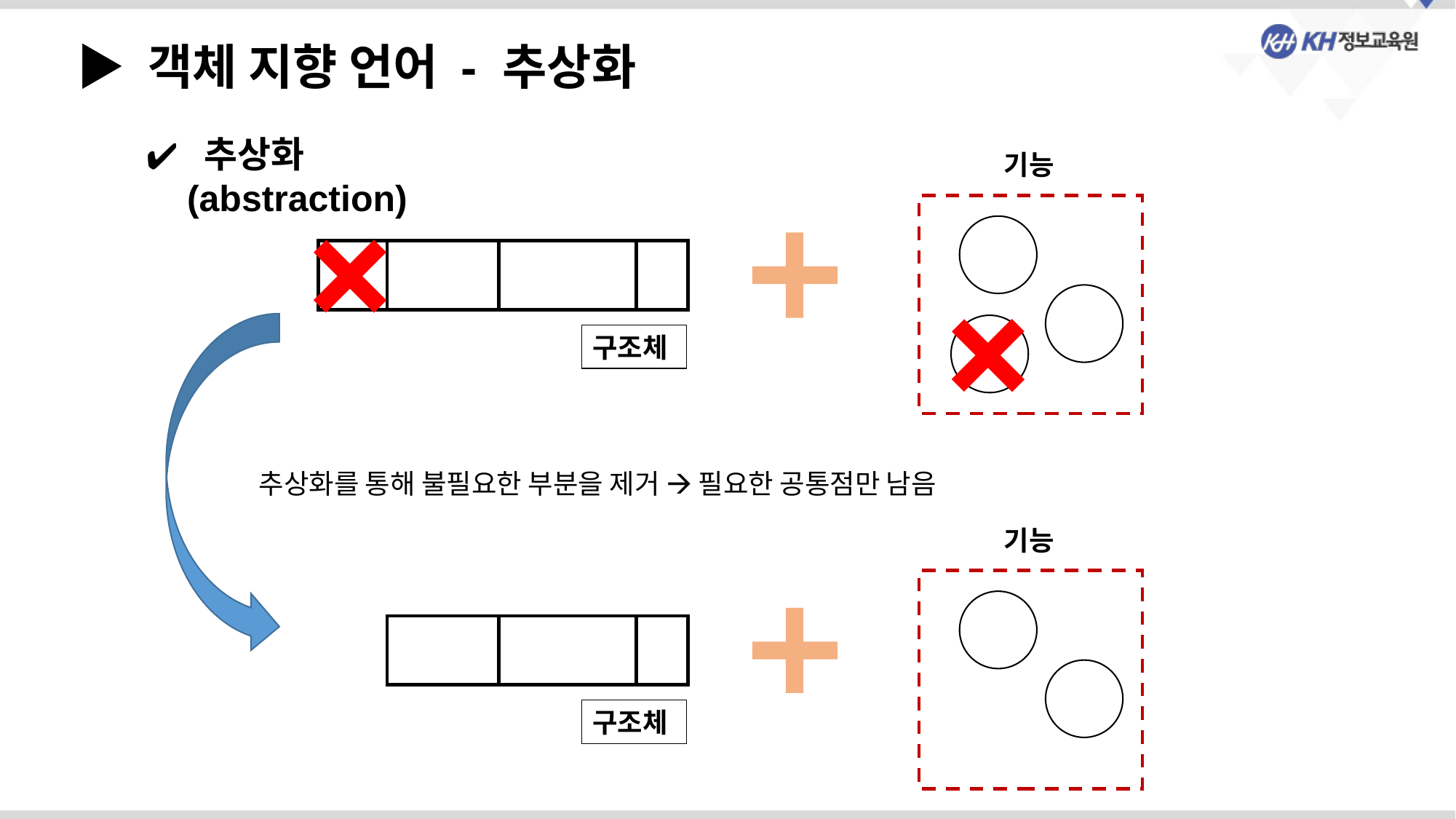

▶ 객체 지향 언어 - 추상화
 추상화(abstraction)
기능

구조체
추상화를 통해 불필요한 부분을 제거 🡪 필요한 공통점만 남음
기능

구조체